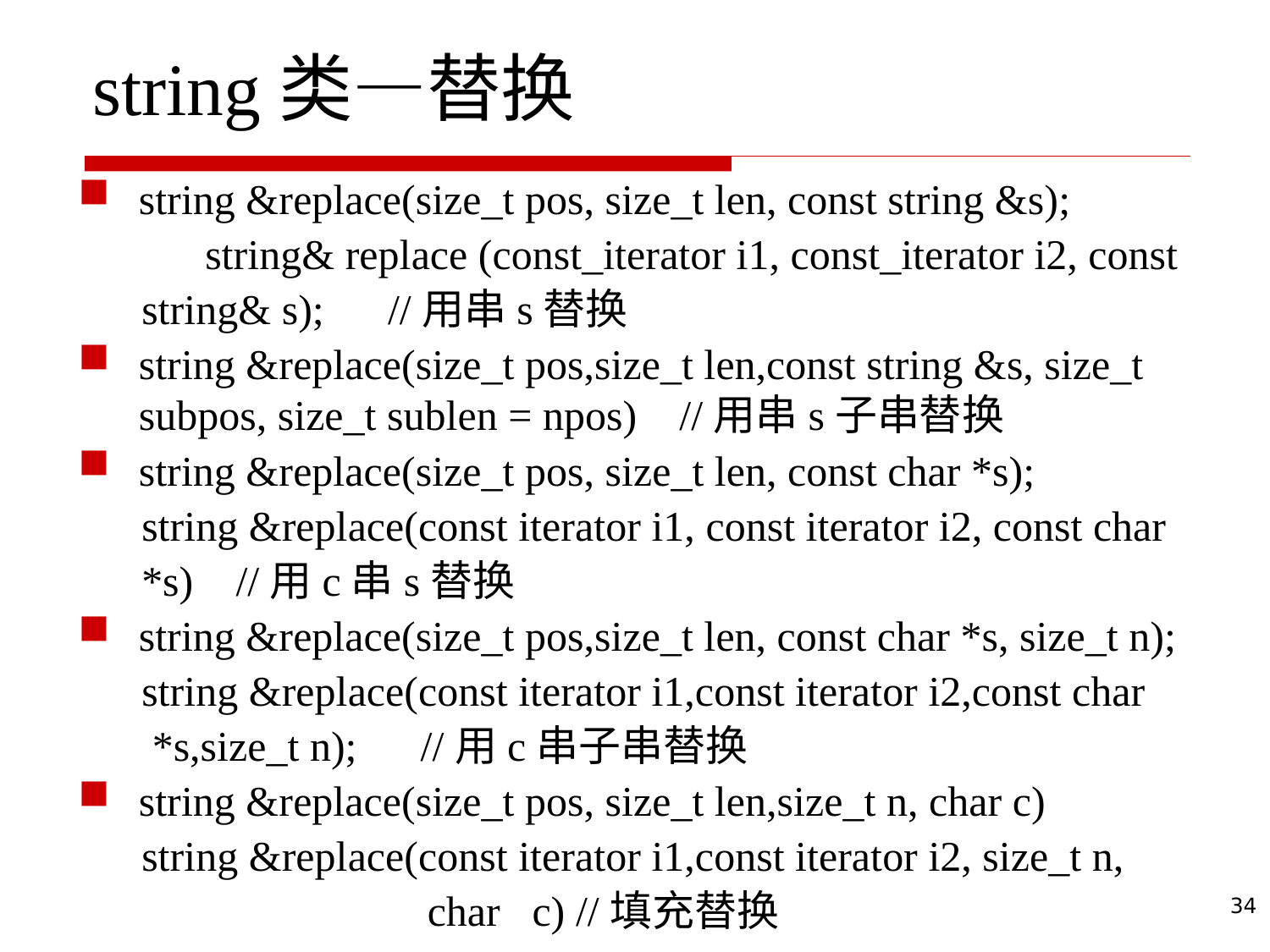

# string类—替换
string &replace(size_t pos, size_t len, const string &s);
	string& replace (const_iterator i1, const_iterator i2, const
      string& s);      //用串s替换
string &replace(size_t pos,size_t len,const string &s, size_t subpos, size_t sublen = npos)    //用串s子串替换
string &replace(size_t pos, size_t len, const char *s);
      string &replace(const iterator i1, const iterator i2, const char
      *s)    //用c串s替换
string &replace(size_t pos,size_t len, const char *s, size_t n);
      string &replace(const iterator i1,const iterator i2,const char
       *s,size_t n);      //用c串子串替换
string &replace(size_t pos, size_t len,size_t n, char c)
      string &replace(const iterator i1,const iterator i2, size_t n,
                                 char   c) //填充替换

34